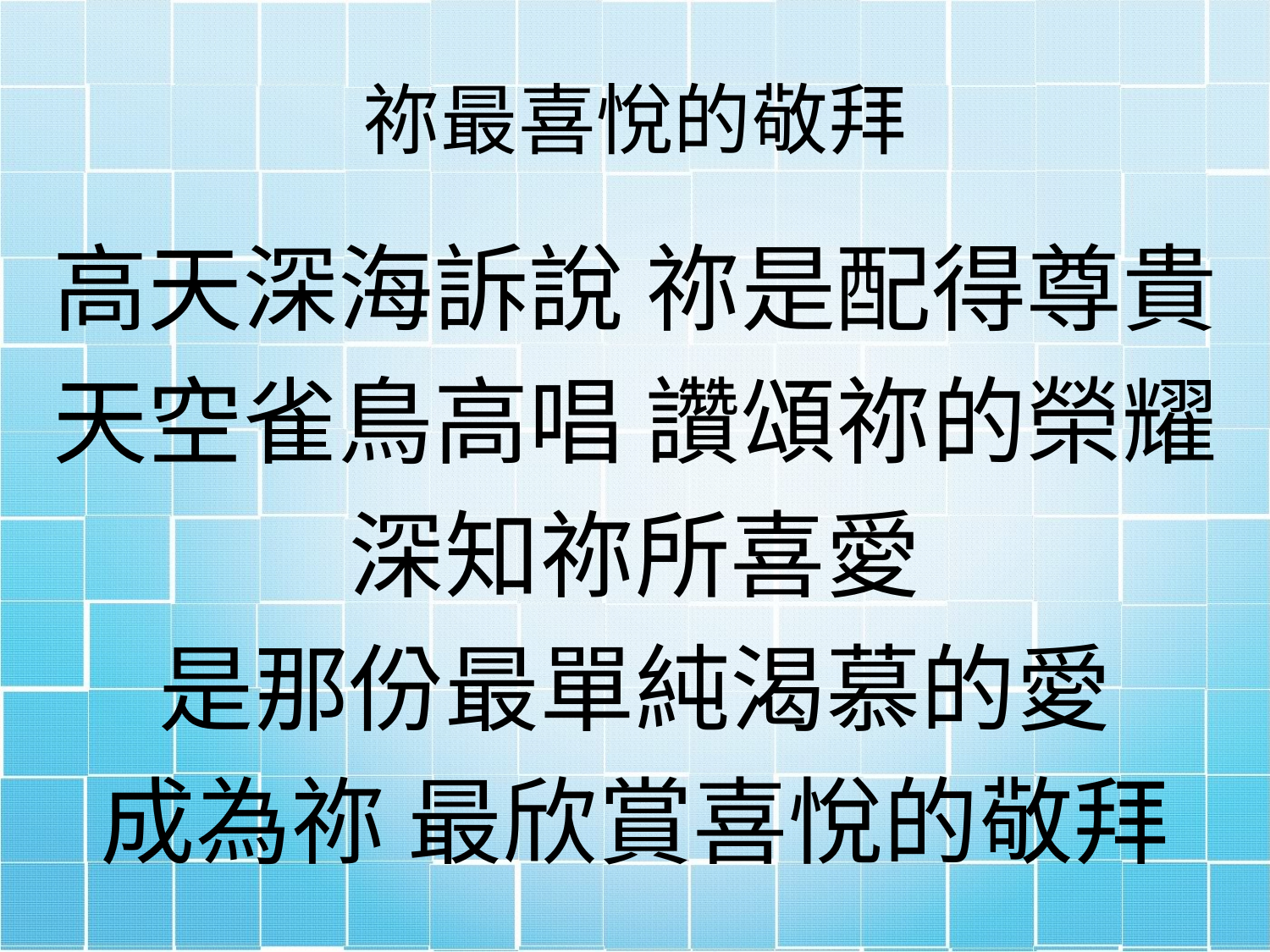

# 祢最喜悅的敬拜
高天深海訴說 祢是配得尊貴
天空雀鳥高唱 讚頌祢的榮耀
深知祢所喜愛
是那份最單純渴慕的愛
成為祢 最欣賞喜悅的敬拜